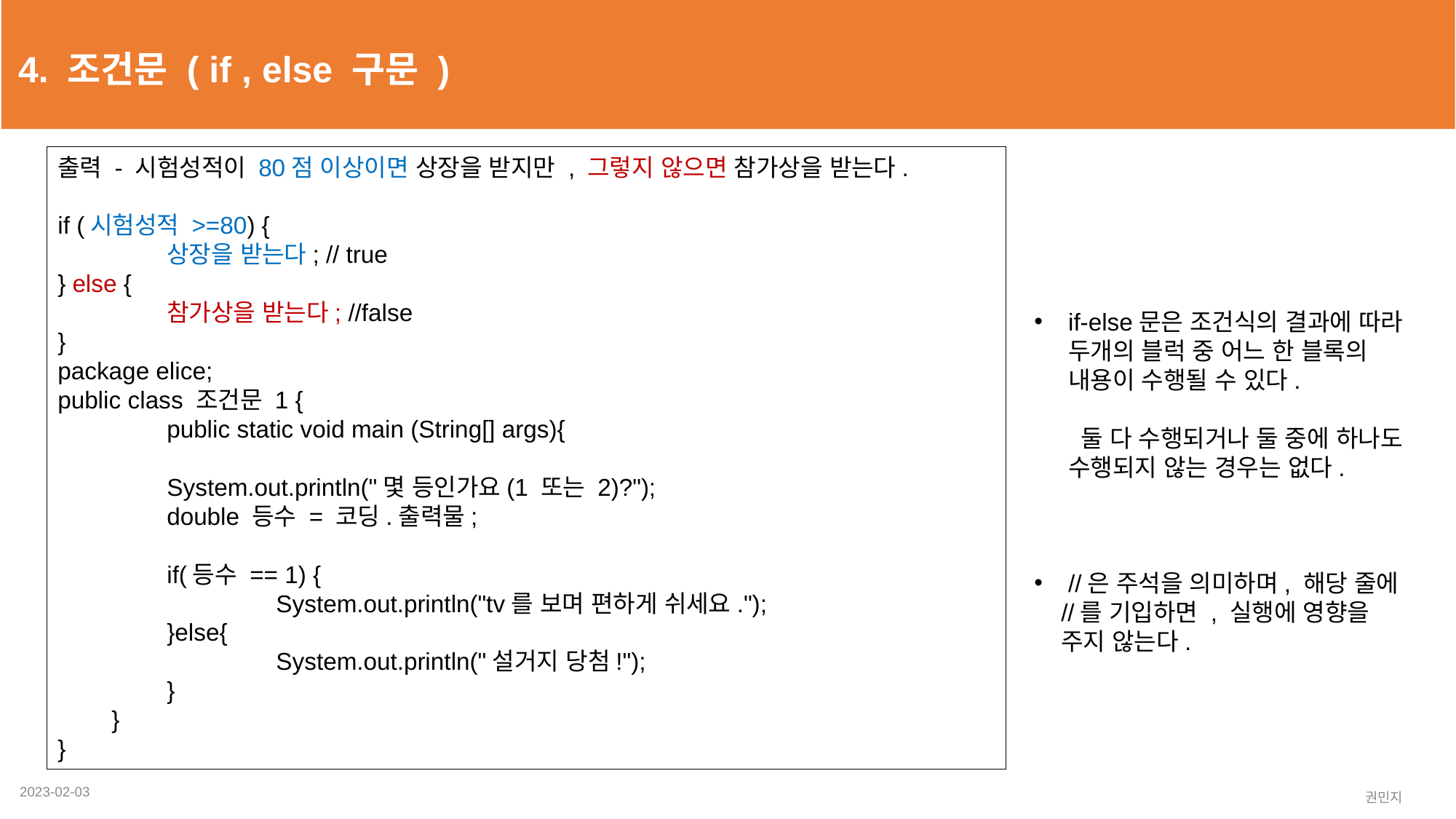

4. 조건문 ( if , else 구문 )
출력 - 시험성적이 80점 이상이면 상장을 받지만 , 그렇지 않으면 참가상을 받는다.

if (시험성적 >=80) {
	상장을 받는다; // true
} else {
	참가상을 받는다; //false
}
package elice;
public class 조건문 1 {
	public static void main (String[] args){

	System.out.println("몇 등인가요(1 또는 2)?");
	double 등수 = 코딩.출력물;

	if(등수 == 1) {
		System.out.println("tv를 보며 편하게 쉬세요.");
	}else{
	     	System.out.println("설거지 당첨!");
	}
        }
}
if-else문은 조건식의 결과에 따라 두개의 블럭 중 어느 한 블록의 내용이 수행될 수 있다. 				   둘 다 수행되거나 둘 중에 하나도 수행되지 않는 경우는 없다.

//은 주석을 의미하며, 해당 줄에
    //를 기입하면 , 실행에 영향을
    주지 않는다.
2023-02-03
권민지